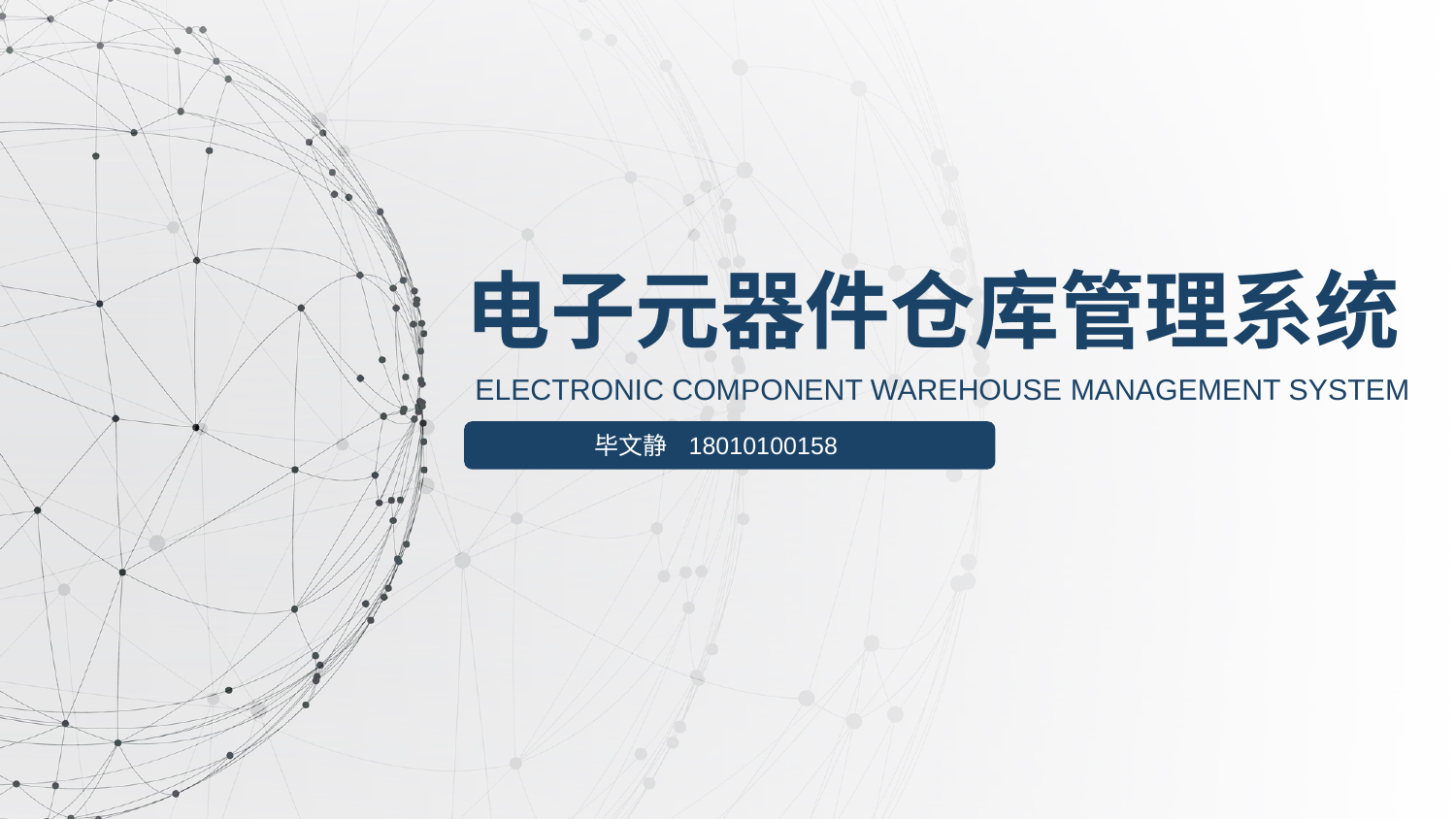

电子元器件仓库管理系统
ELECTRONIC COMPONENT WAREHOUSE MANAGEMENT SYSTEM
毕文静   18010100158